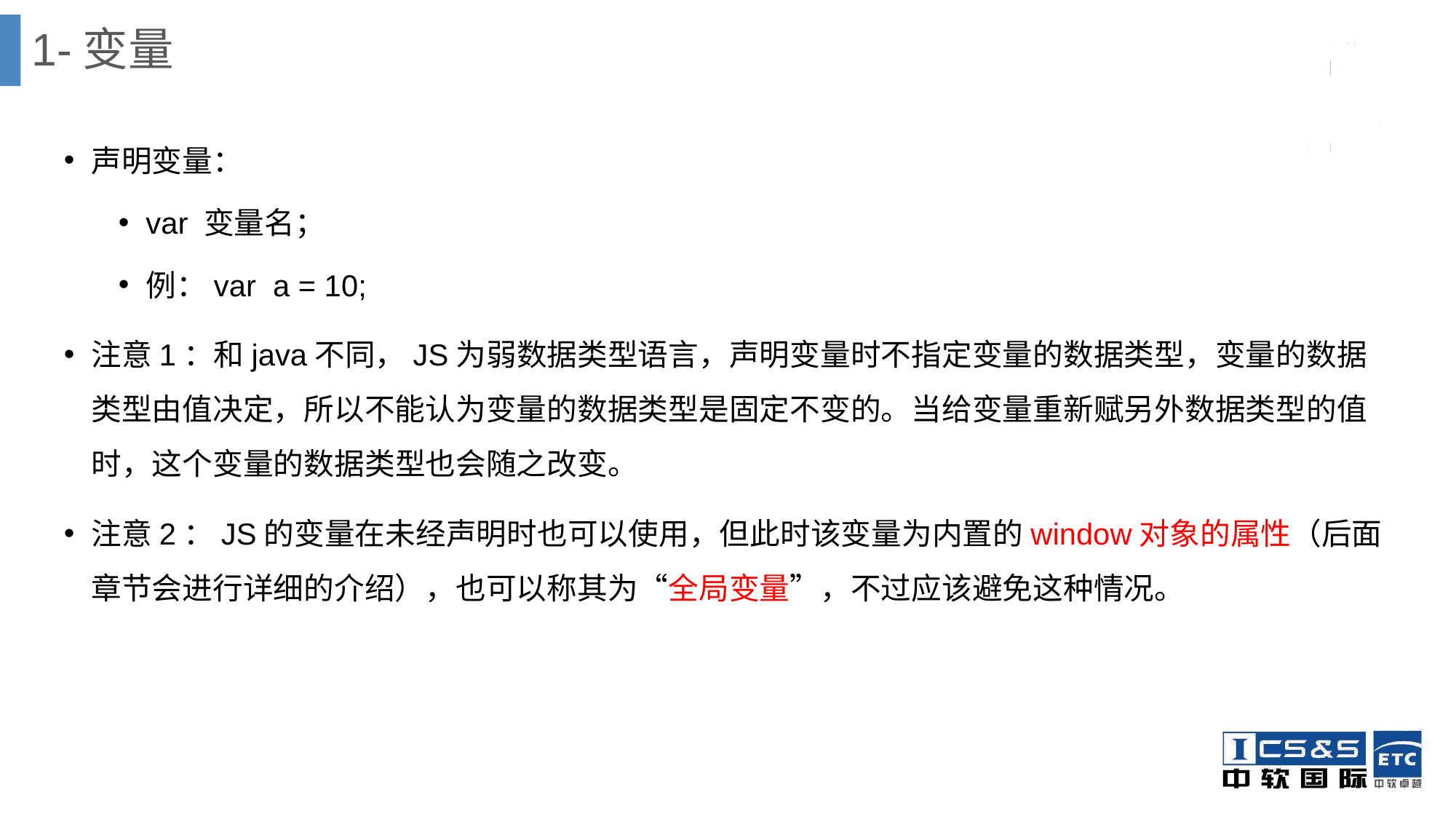

# 1-变量
声明变量：
var 变量名；
例：var  a = 10;
注意1：和java不同，JS为弱数据类型语言，声明变量时不指定变量的数据类型，变量的数据类型由值决定，所以不能认为变量的数据类型是固定不变的。当给变量重新赋另外数据类型的值时，这个变量的数据类型也会随之改变。
注意2：JS的变量在未经声明时也可以使用，但此时该变量为内置的window对象的属性（后面章节会进行详细的介绍），也可以称其为“全局变量”，不过应该避免这种情况。